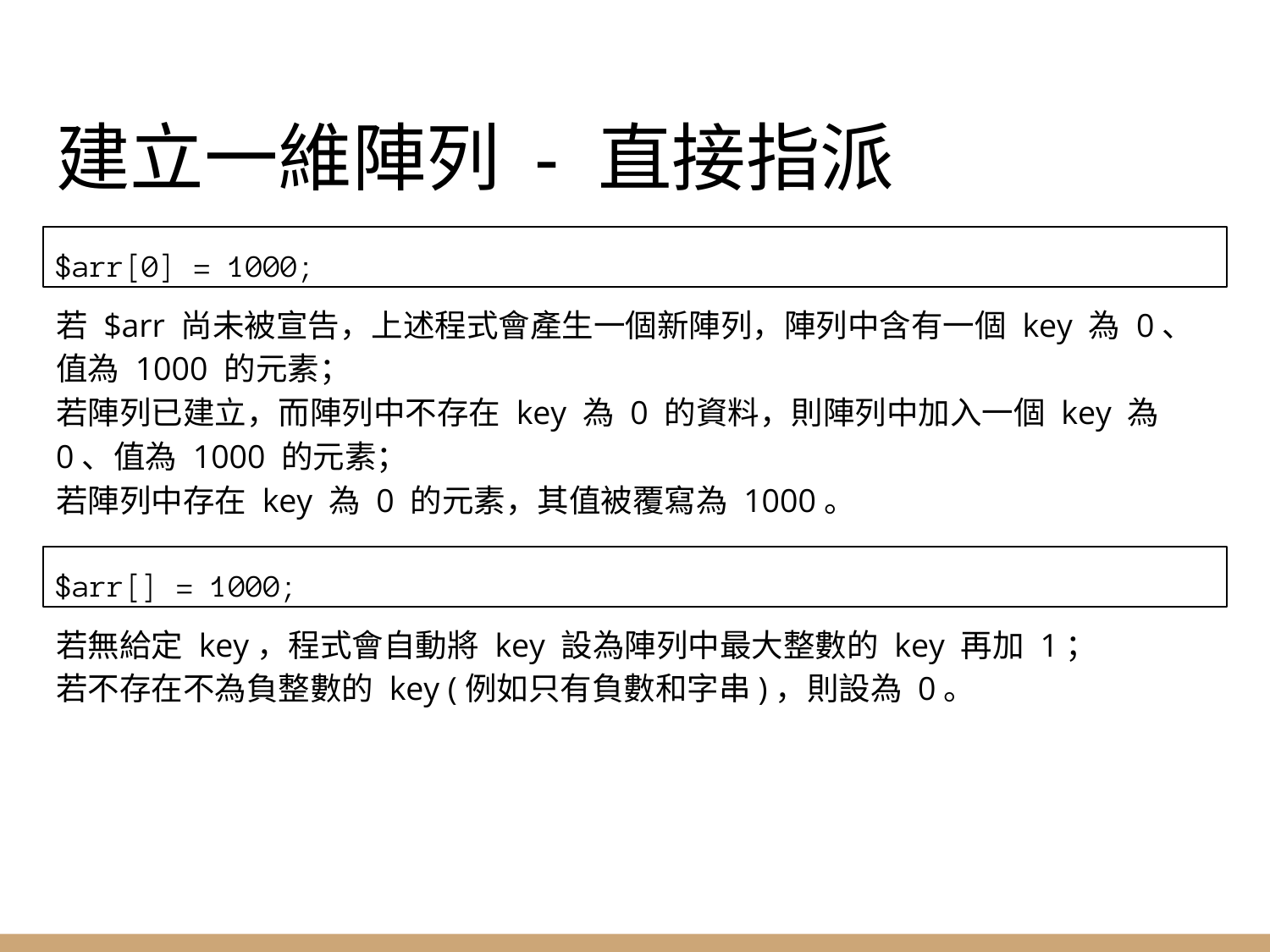

# 建立一維陣列 - 直接指派
$arr[0] = 1000;
若 $arr 尚未被宣告，上述程式會產生一個新陣列，陣列中含有一個 key 為 0、值為 1000 的元素；
若陣列已建立，而陣列中不存在 key 為 0 的資料，則陣列中加入一個 key 為 0、值為 1000 的元素；
若陣列中存在 key 為 0 的元素，其值被覆寫為 1000。
$arr[] = 1000;
若無給定 key，程式會自動將 key 設為陣列中最大整數的 key 再加 1；
若不存在不為負整數的 key (例如只有負數和字串)，則設為 0。